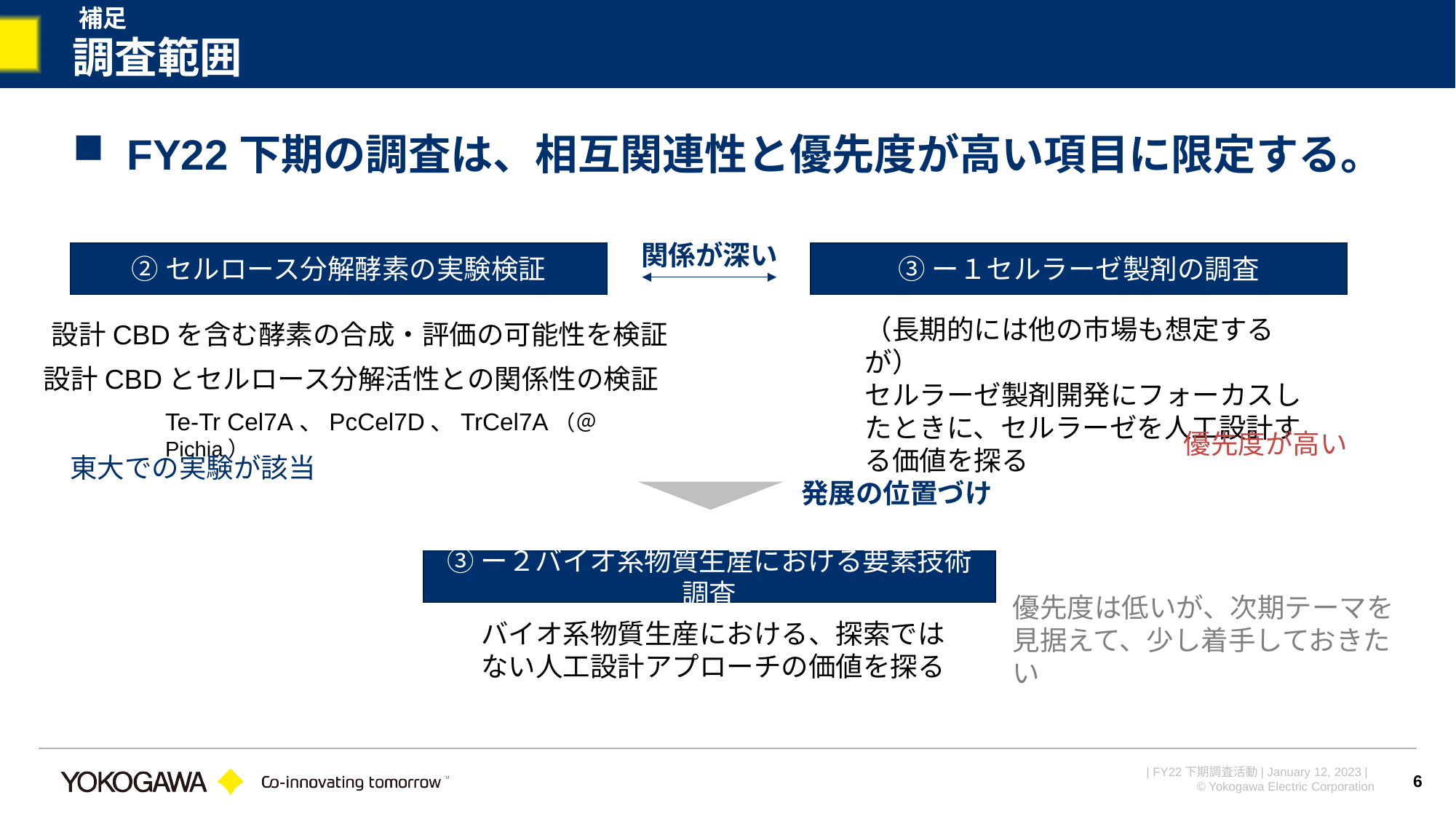

補足
調査範囲
FY22下期の調査は、相互関連性と優先度が高い項目に限定する。
関係が深い
②セルロース分解酵素の実験検証
③ー１セルラーゼ製剤の調査
（長期的には他の市場も想定するが）
セルラーゼ製剤開発にフォーカスしたときに、セルラーゼを人工設計する価値を探る
設計CBDを含む酵素の合成・評価の可能性を検証
設計CBDとセルロース分解活性との関係性の検証
Te-Tr Cel7A、PcCel7D、TrCel7A（＠Pichia）
優先度が高い
東大での実験が該当
発展の位置づけ

③ー２バイオ系物質生産における要素技術調査
優先度は低いが、次期テーマを見据えて、少し着手しておきたい
バイオ系物質生産における、探索ではない人工設計アプローチの価値を探る
6